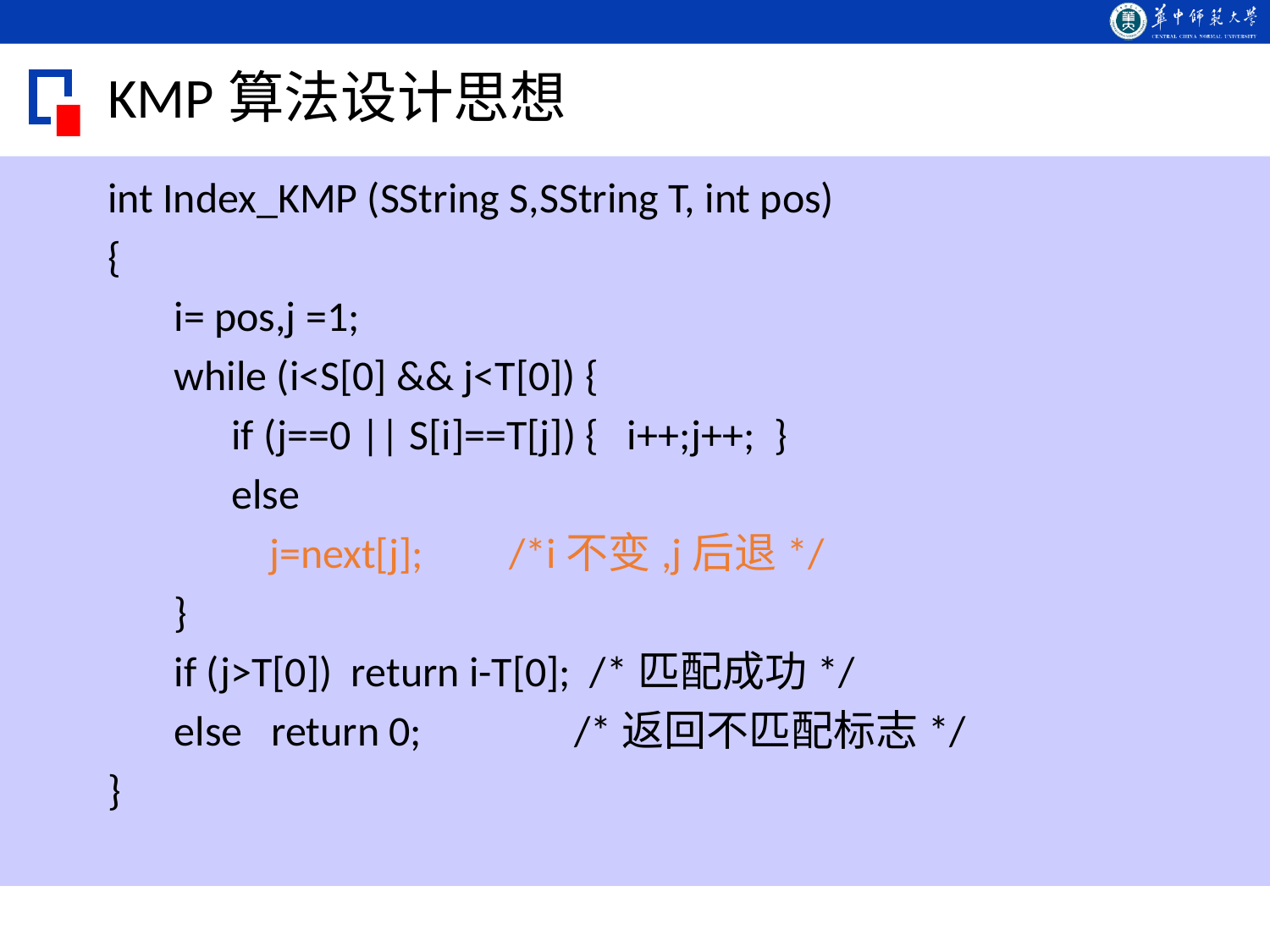

KMP算法设计思想

int Index_KMP (SString S,SString T, int pos)
{
       i= pos,j =1;
       while (i<S[0] && j<T[0]) {
             if (j==0 || S[i]==T[j]) {   i++;j++;  }
             else
                 j=next[j];         /*i不变,j后退*/
       }
       if (j>T[0])  return i-T[0];  /*匹配成功*/
       else   return 0; 	         /*返回不匹配标志*/
}